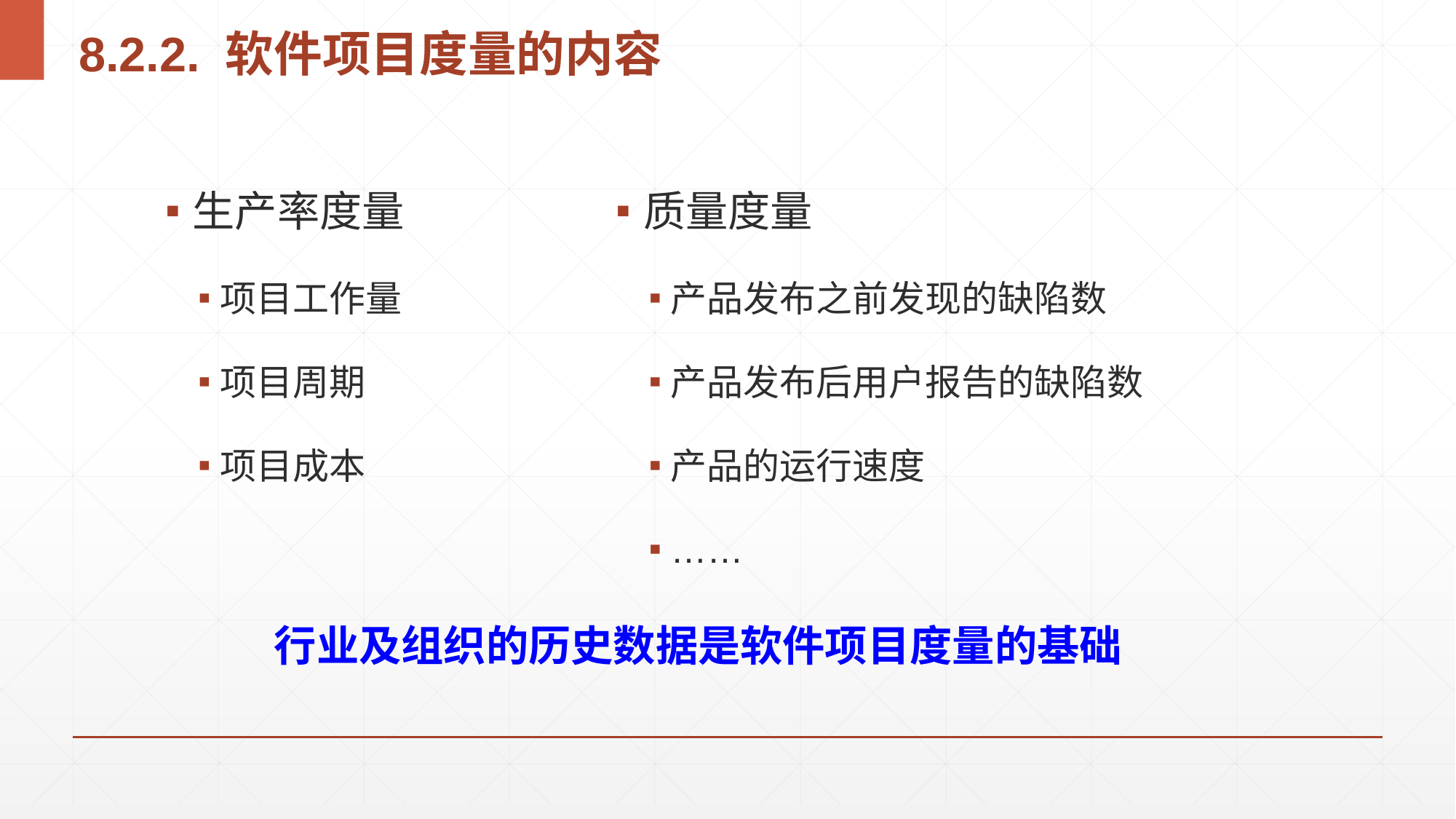

# 8.2.2. 软件项目度量的内容
生产率度量
项目工作量
项目周期
项目成本
质量度量
产品发布之前发现的缺陷数
产品发布后用户报告的缺陷数
产品的运行速度
……
行业及组织的历史数据是软件项目度量的基础